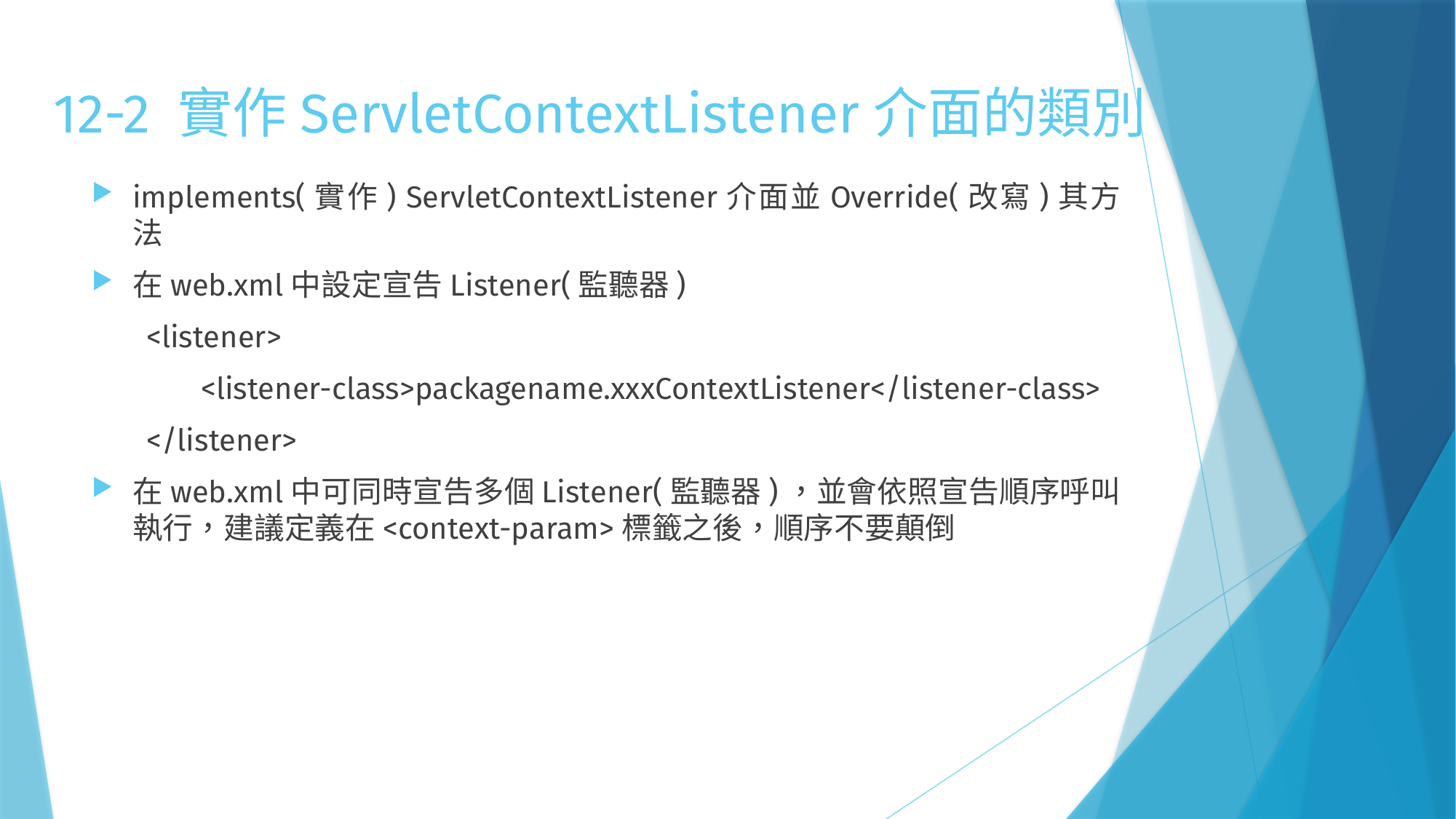

# 12-2 實作ServletContextListener介面的類別
implements(實作) ServletContextListener介面並Override(改寫)其方法
在web.xml中設定宣告Listener(監聽器)
<listener>
<listener-class>packagename.xxxContextListener</listener-class>
</listener>
在web.xml中可同時宣告多個Listener(監聽器)，並會依照宣告順序呼叫執行，建議定義在<context-param>標籤之後，順序不要顛倒